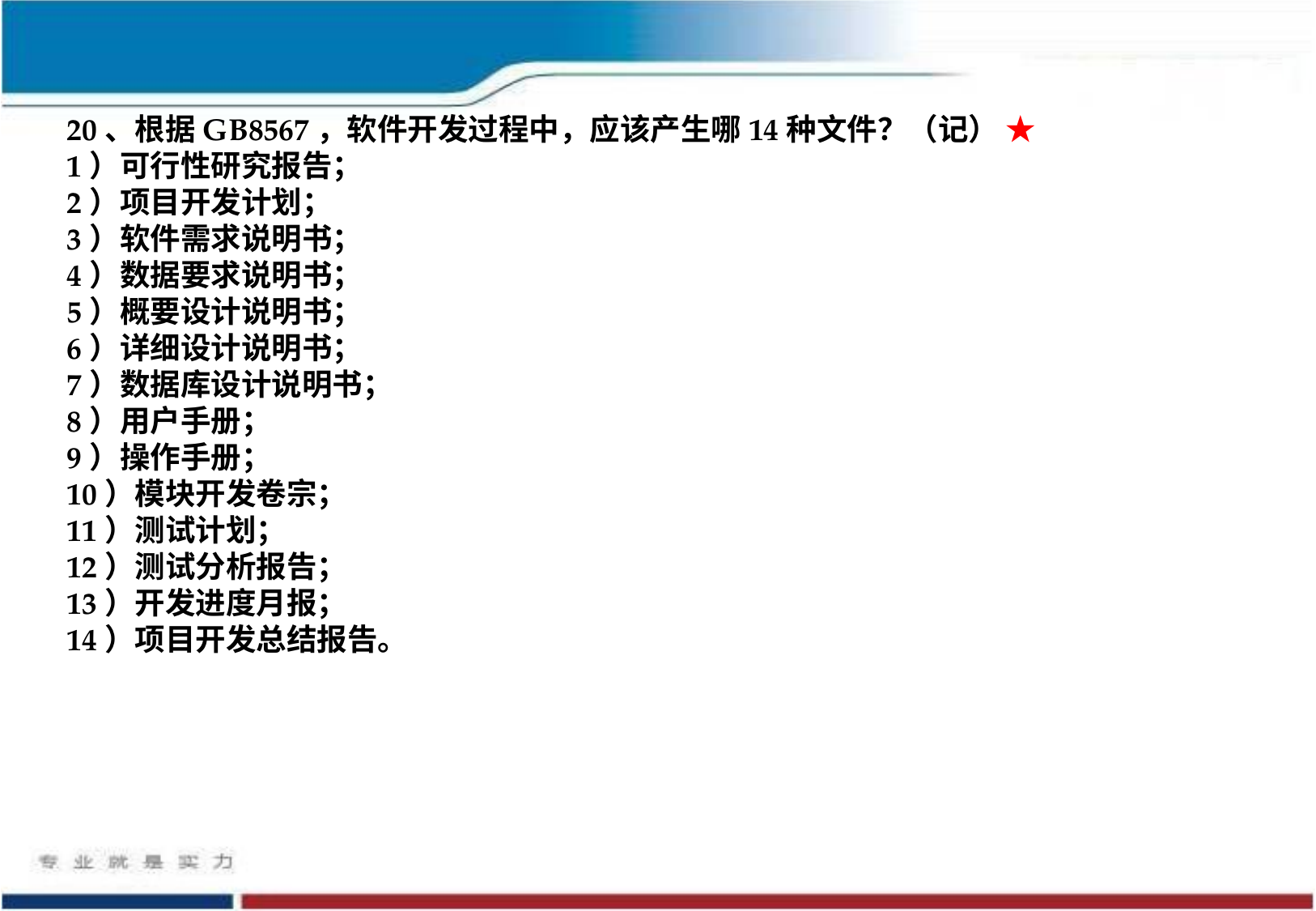

20、根据GB8567，软件开发过程中，应该产生哪14种文件？（记） ★
1）可行性研究报告；
2）项目开发计划；
3）软件需求说明书；
4）数据要求说明书；
5）概要设计说明书；
6）详细设计说明书；
7）数据库设计说明书；
8）用户手册；
9）操作手册；
10）模块开发卷宗；
11）测试计划；
12）测试分析报告；
13）开发进度月报；
14）项目开发总结报告。